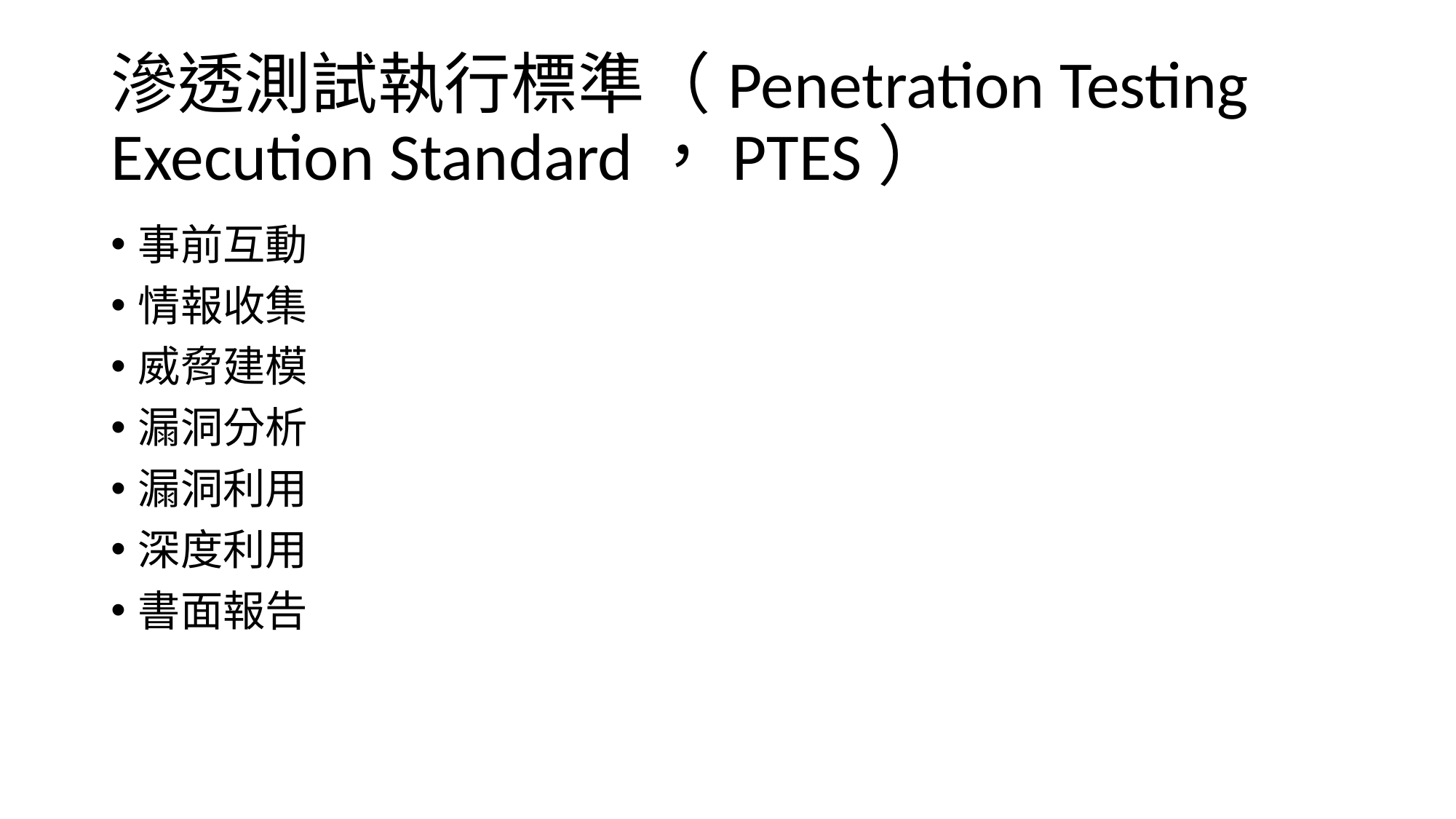

# 滲透測試執行標準（Penetration Testing Execution Standard，PTES）
事前互動
情報收集
威脅建模
漏洞分析
漏洞利用
深度利用
書面報告